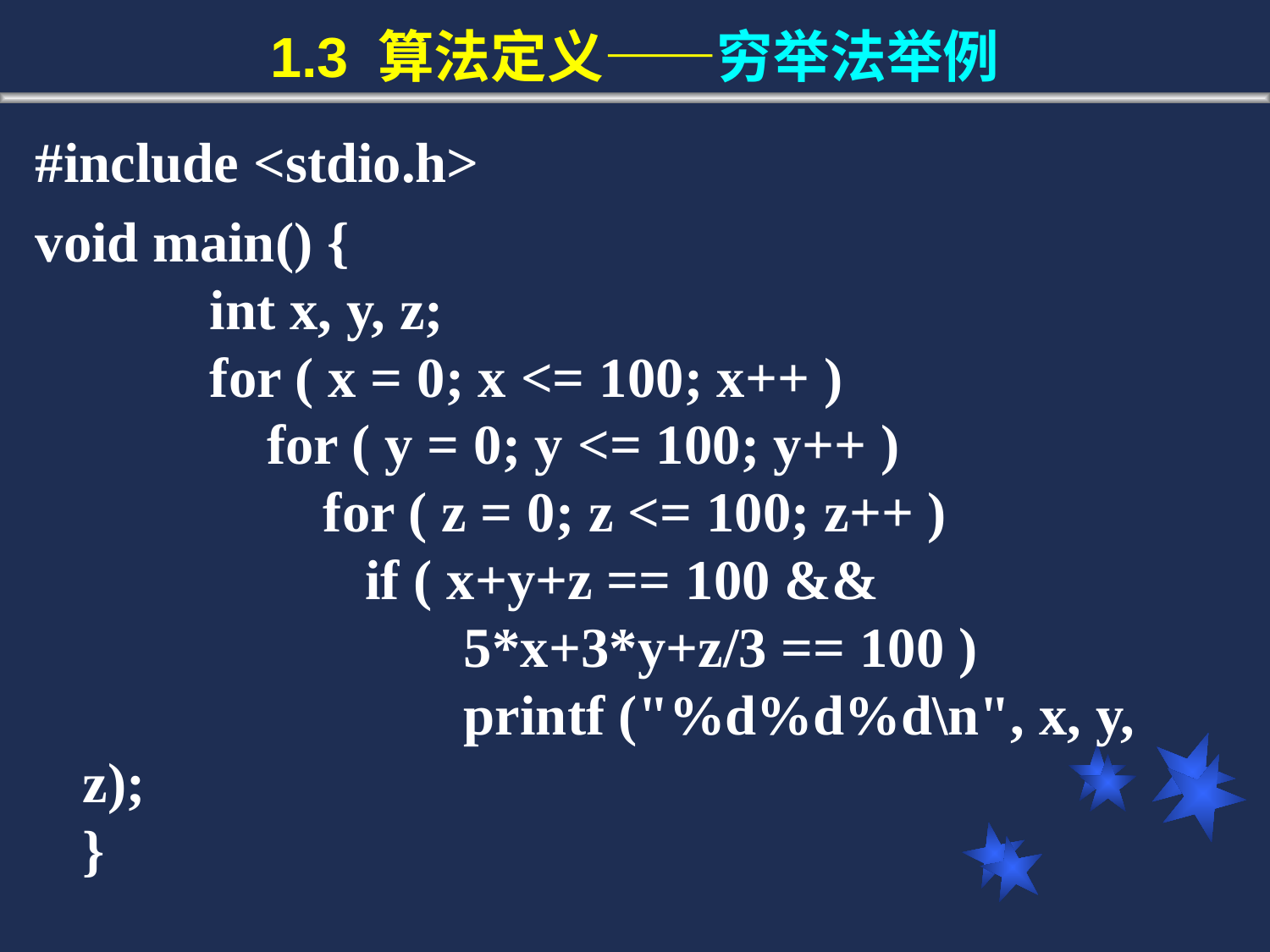

# 1.3 算法定义——穷举法举例
#include <stdio.h>
void main() {
		int x, y, z;
    	for ( x = 0; x <= 100; x++ )
    	    for ( y = 0; y <= 100; y++ )
    	        for ( z = 0; z <= 100; z++ )
    		  if ( x+y+z == 100 &&
				5*x+3*y+z/3 == 100 )
    			printf ("%d%d%d\n", x, y, z);
	}